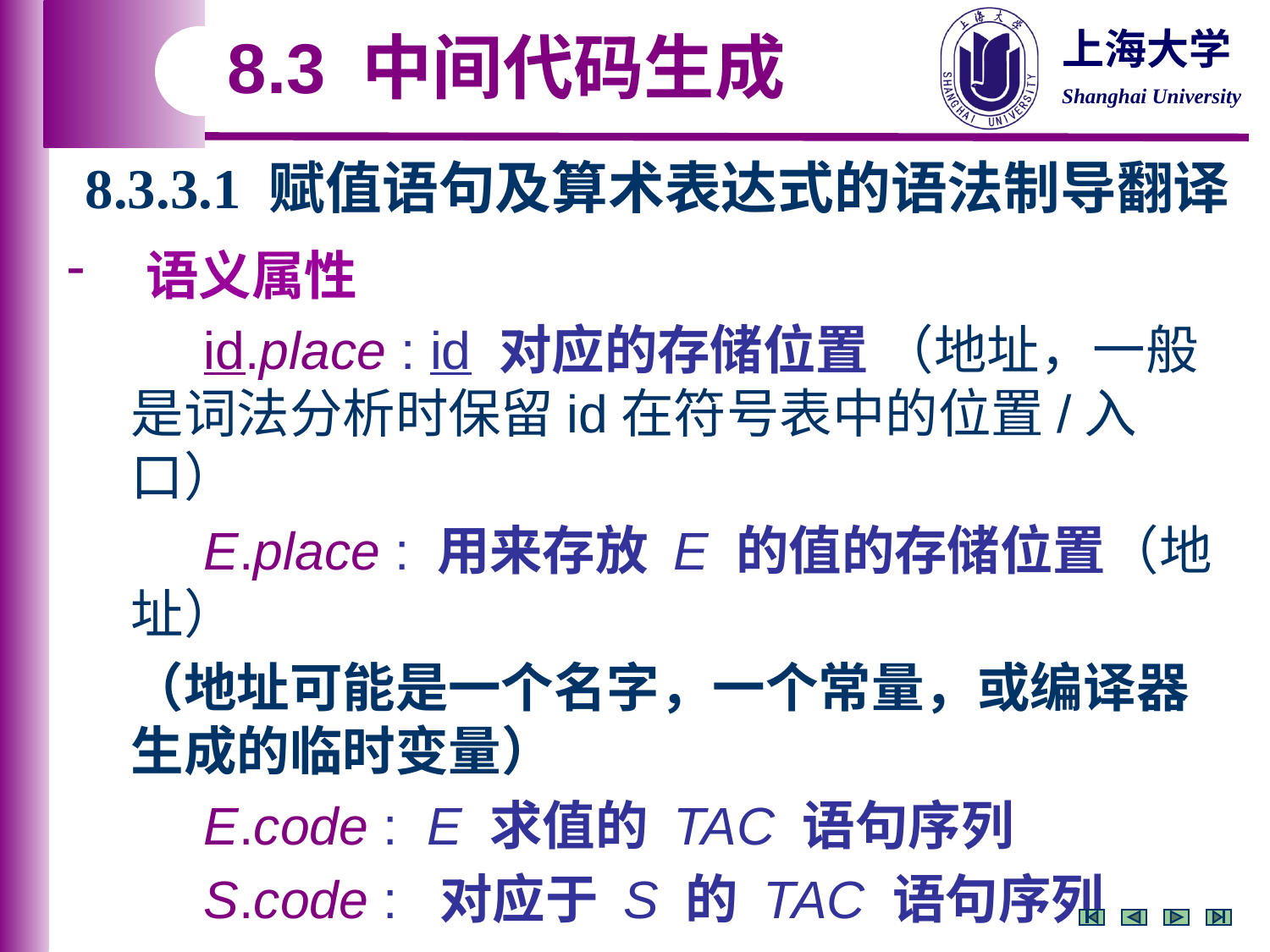

8.3 中间代码生成
8.3.3.1 赋值语句及算术表达式的语法制导翻译
   语义属性
     id.place : id 对应的存储位置 （地址，一般是词法分析时保留id在符号表中的位置/入口）
     E.place : 用来存放 E 的值的存储位置（地址）
（地址可能是一个名字，一个常量，或编译器生成的临时变量）
     E.code :  E 求值的 TAC 语句序列
     S.code :  对应于 S 的 TAC 语句序列